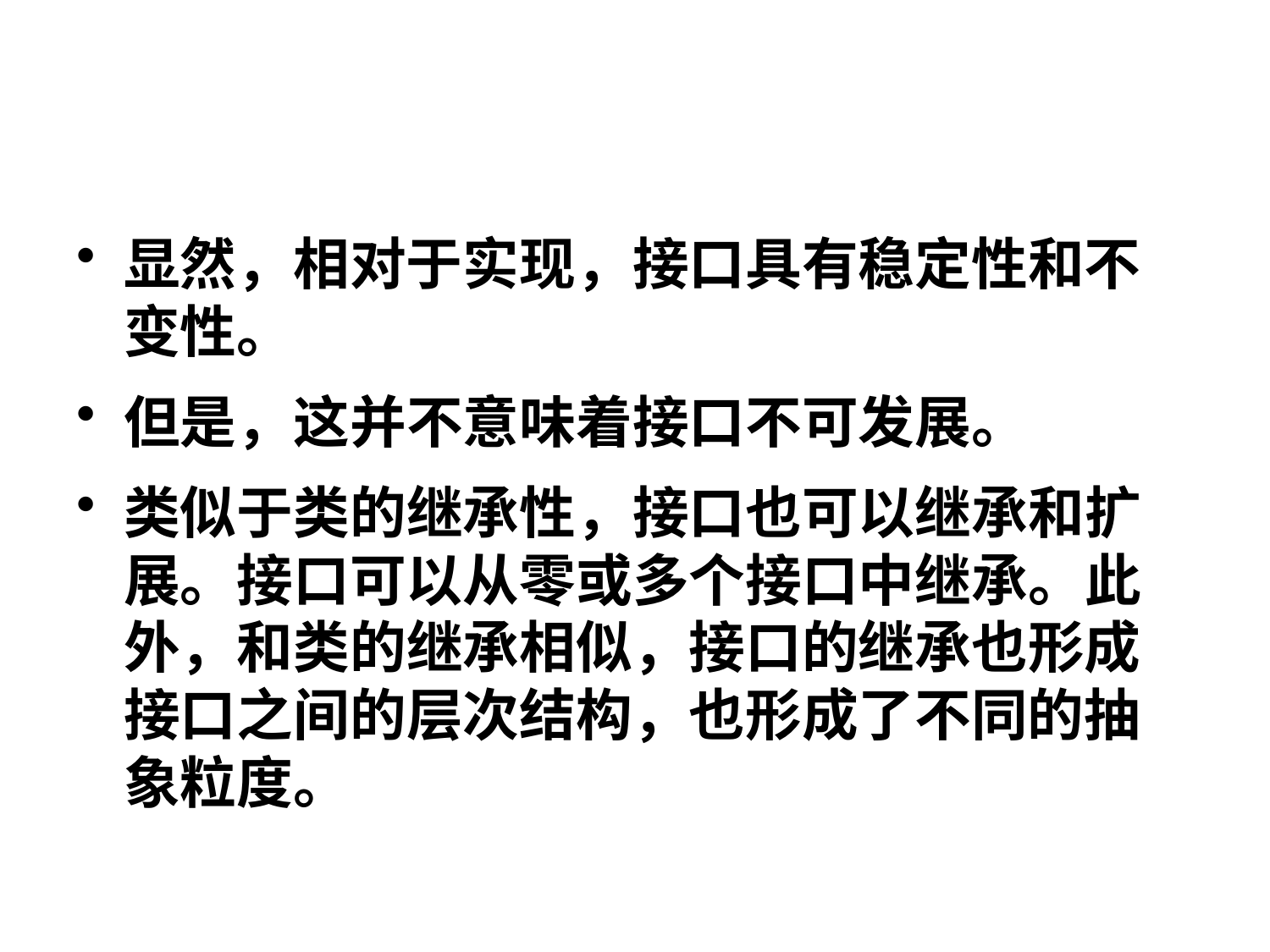

显然，相对于实现，接口具有稳定性和不变性。
但是，这并不意味着接口不可发展。
类似于类的继承性，接口也可以继承和扩展。接口可以从零或多个接口中继承。此外，和类的继承相似，接口的继承也形成接口之间的层次结构，也形成了不同的抽象粒度。